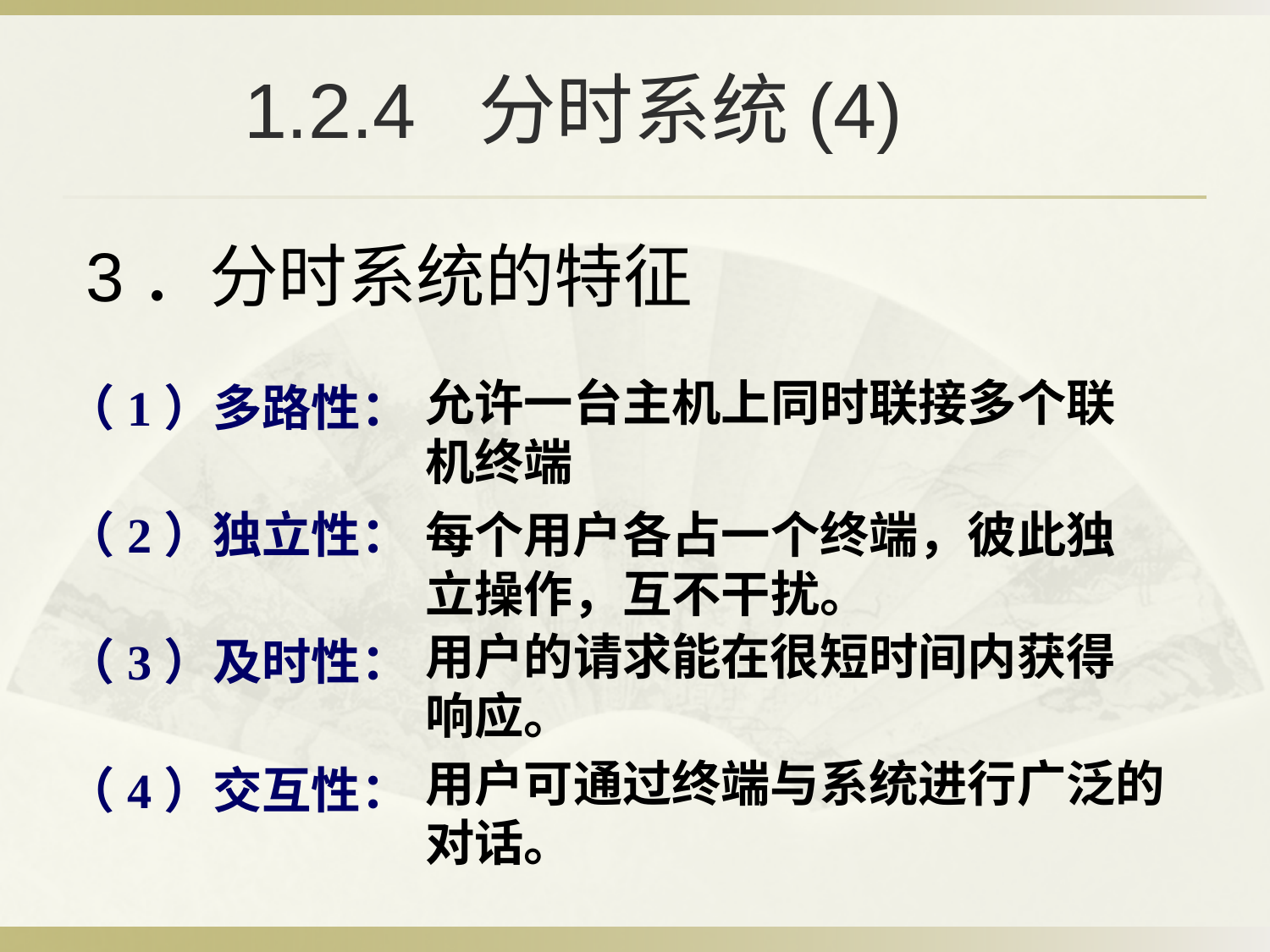

# 1.2.4  分时系统(4)
3．分时系统的特征
允许一台主机上同时联接多个联机终端
（1）多路性：
（2）独立性：
每个用户各占一个终端，彼此独立操作，互不干扰。
用户的请求能在很短时间内获得响应。
（3）及时性：
用户可通过终端与系统进行广泛的对话。
（4）交互性：
32